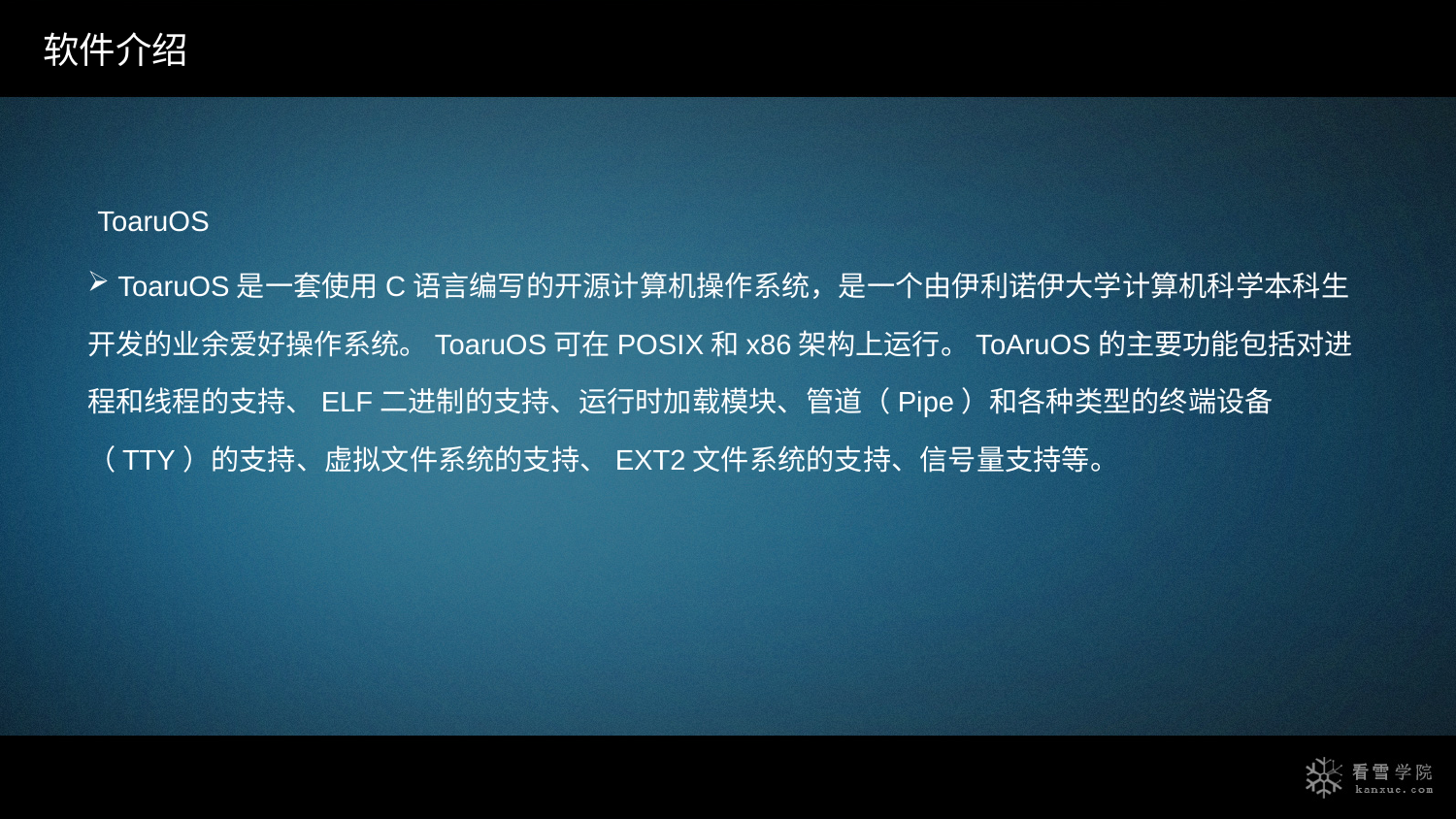

软件介绍
 ToaruOS
 ToaruOS是一套使用C语言编写的开源计算机操作系统，是一个由伊利诺伊大学计算机科学本科生开发的业余爱好操作系统。ToaruOS可在POSIX和x86架构上运行。ToAruOS的主要功能包括对进程和线程的支持、ELF二进制的支持、运行时加载模块、管道（Pipe）和各种类型的终端设备（TTY）的支持、虚拟文件系统的支持、EXT2文件系统的支持、信号量支持等。